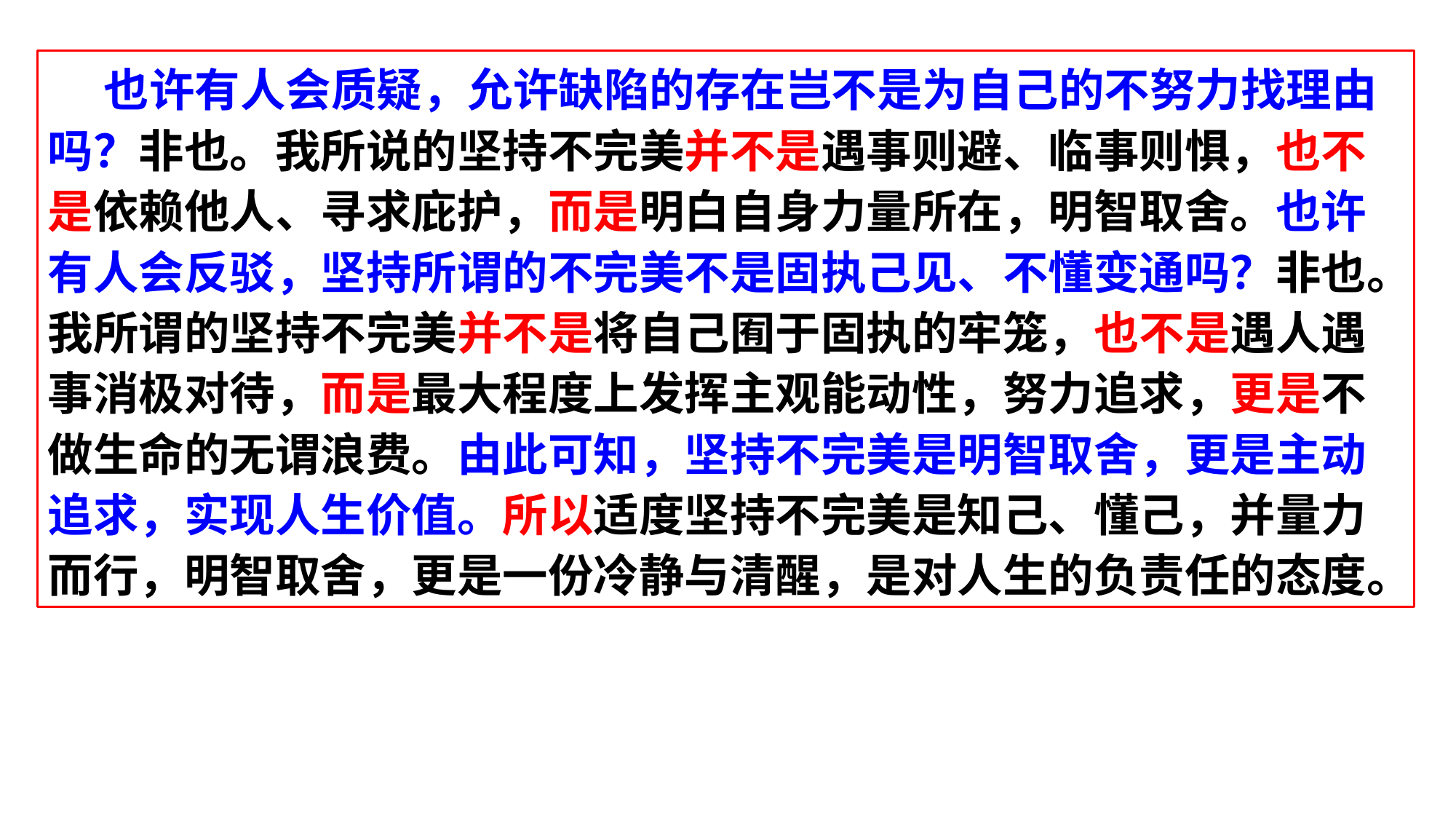

也许有人会质疑，允许缺陷的存在岂不是为自己的不努力找理由吗？非也。我所说的坚持不完美并不是遇事则避、临事则惧，也不是依赖他人、寻求庇护，而是明白自身力量所在，明智取舍。也许有人会反驳，坚持所谓的不完美不是固执己见、不懂变通吗？非也。我所谓的坚持不完美并不是将自己囿于固执的牢笼，也不是遇人遇事消极对待，而是最大程度上发挥主观能动性，努力追求，更是不做生命的无谓浪费。由此可知，坚持不完美是明智取舍，更是主动追求，实现人生价值。所以适度坚持不完美是知己、懂己，并量力而行，明智取舍，更是一份冷静与清醒，是对人生的负责任的态度。